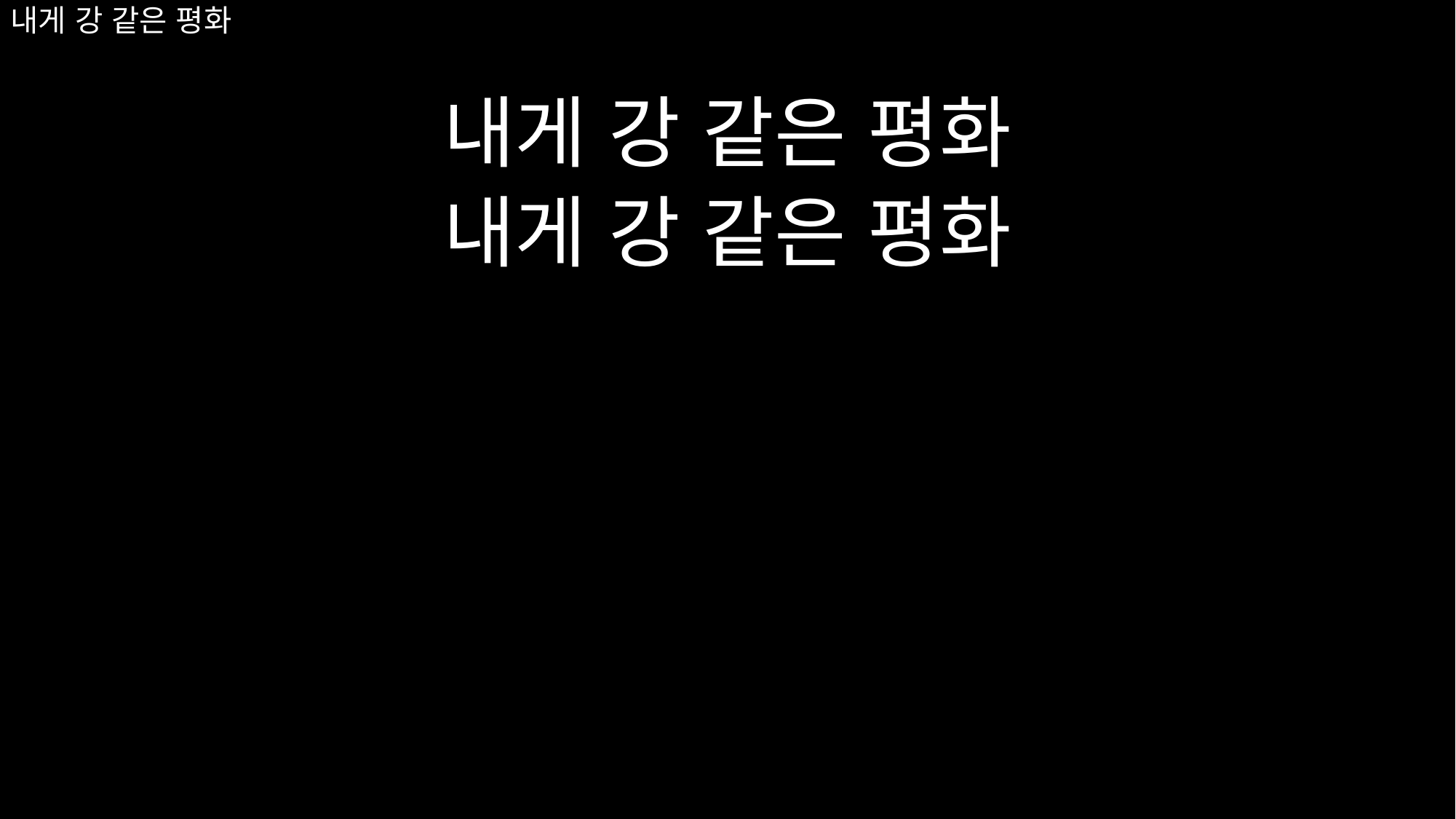

# 내게 강 같은 평화
내게 강 같은 평화
내게 강 같은 평화